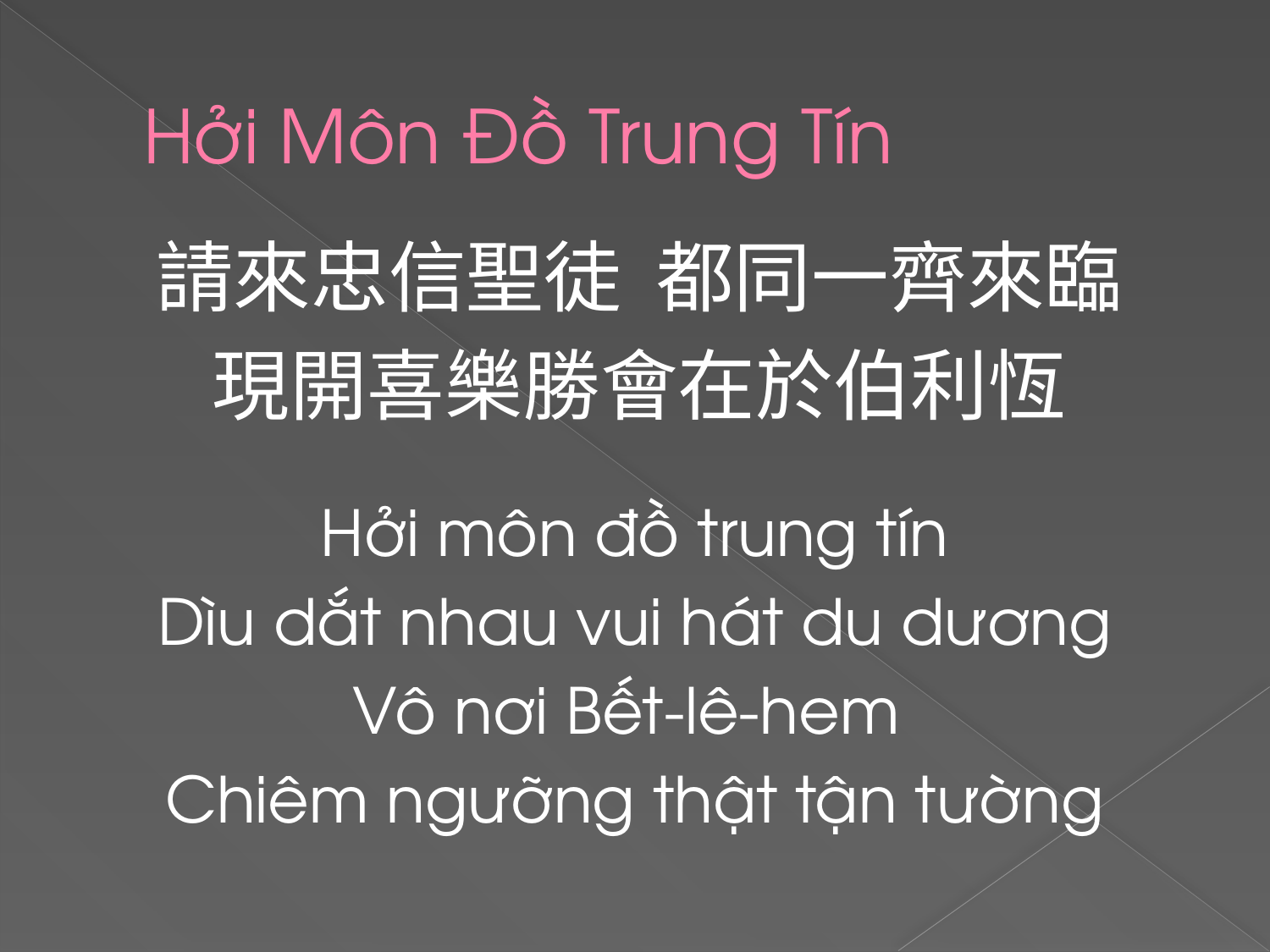

# Hởi Môn Ðồ Trung Tín
請來忠信聖徒  都同一齊來臨
現開喜樂勝會在於伯利恆
Hởi môn đồ trung tín
Dìu dắt nhau vui hát du dương
Vô nơi Bết-lê-hem
Chiêm ngưỡng thật tận tường